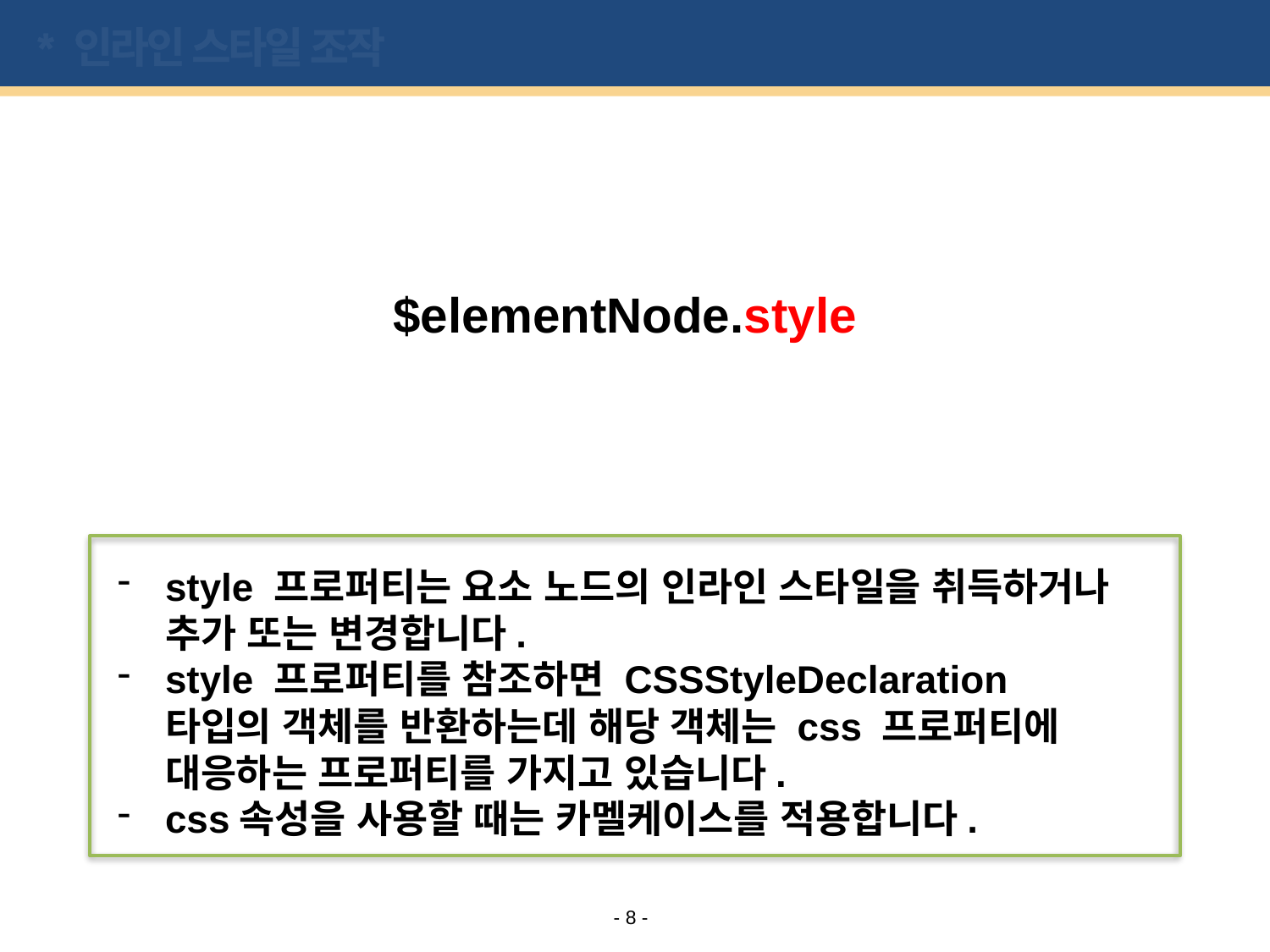

# * 인라인 스타일 조작
$elementNode.style

style 프로퍼티는 요소 노드의 인라인 스타일을 취득하거나 추가 또는 변경합니다.
style 프로퍼티를 참조하면 CSSStyleDeclaration 타입의 객체를 반환하는데 해당 객체는 css 프로퍼티에 대응하는 프로퍼티를 가지고 있습니다.
css속성을 사용할 때는 카멜케이스를 적용합니다.